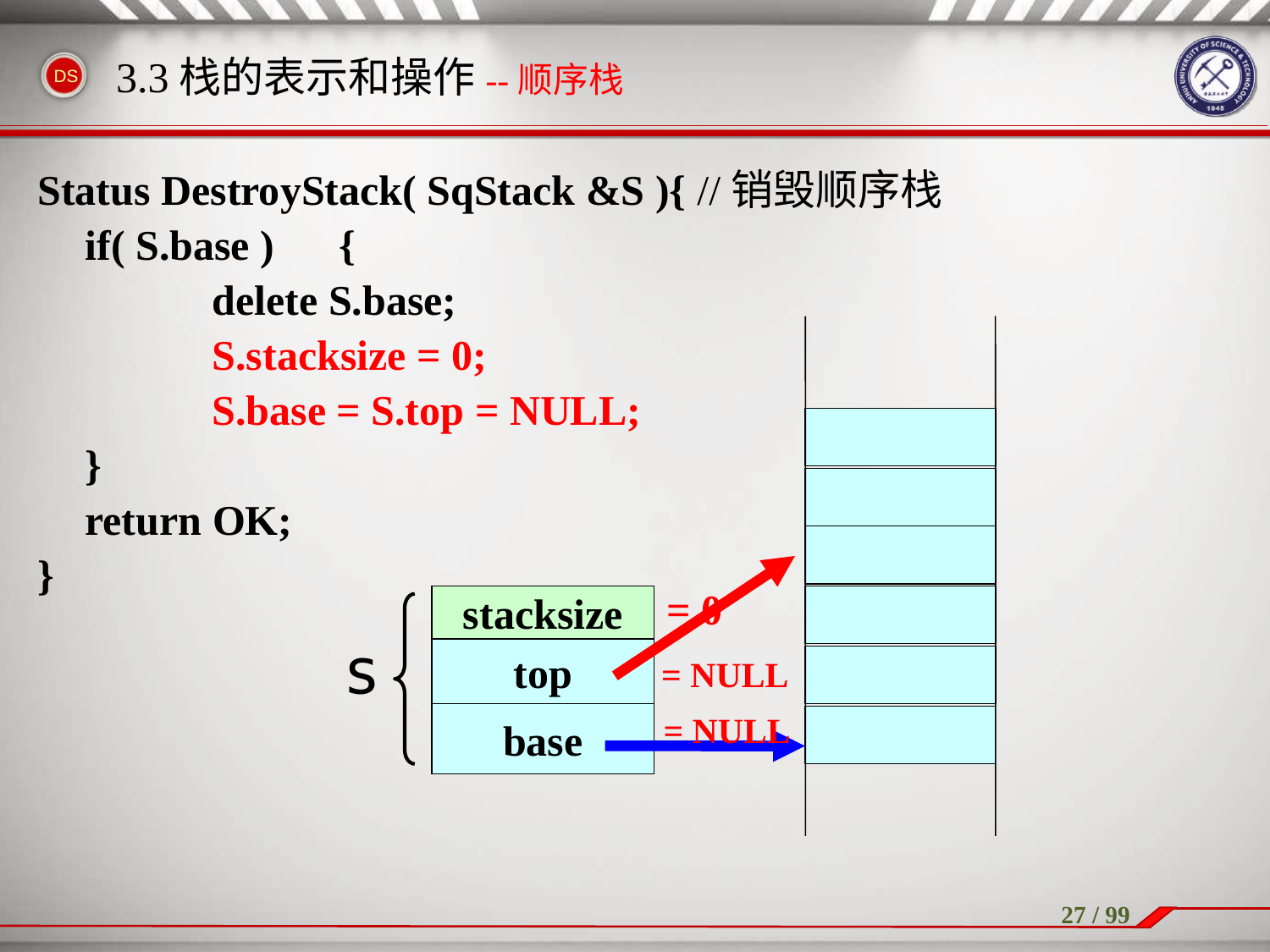

# 3.3栈的表示和操作--顺序栈
Status DestroyStack( SqStack &S ){ //销毁顺序栈
	if( S.base )	{
		delete S.base;
		S.stacksize = 0;
		S.base = S.top = NULL;
	}
	return OK;
}

= 0
stacksize

s
top
base
= NULL
= NULL